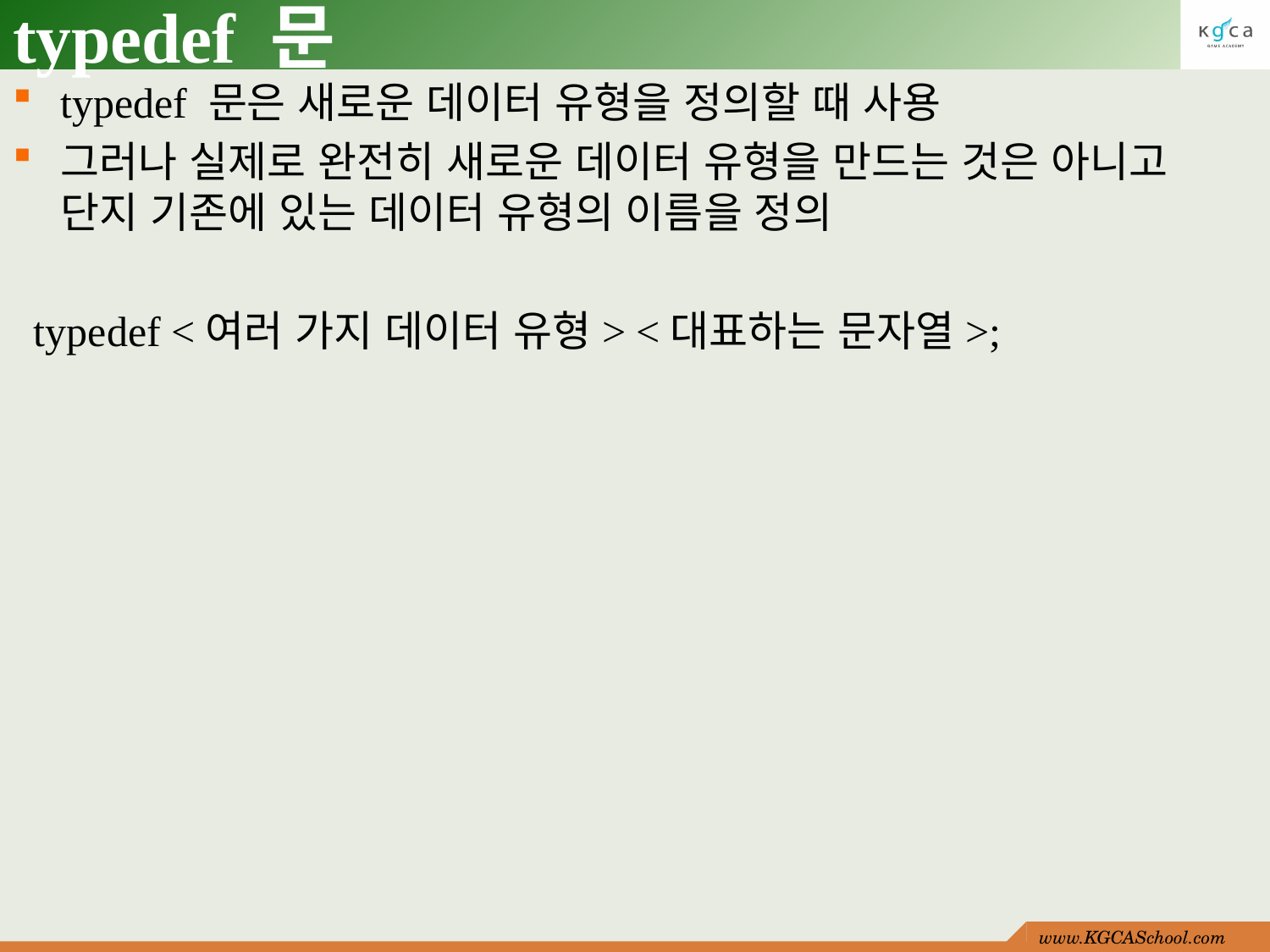

# typedef 문
typedef 문은 새로운 데이터 유형을 정의할 때 사용
그러나 실제로 완전히 새로운 데이터 유형을 만드는 것은 아니고 단지 기존에 있는 데이터 유형의 이름을 정의

  typedef <여러 가지 데이터 유형> <대표하는 문자열>;